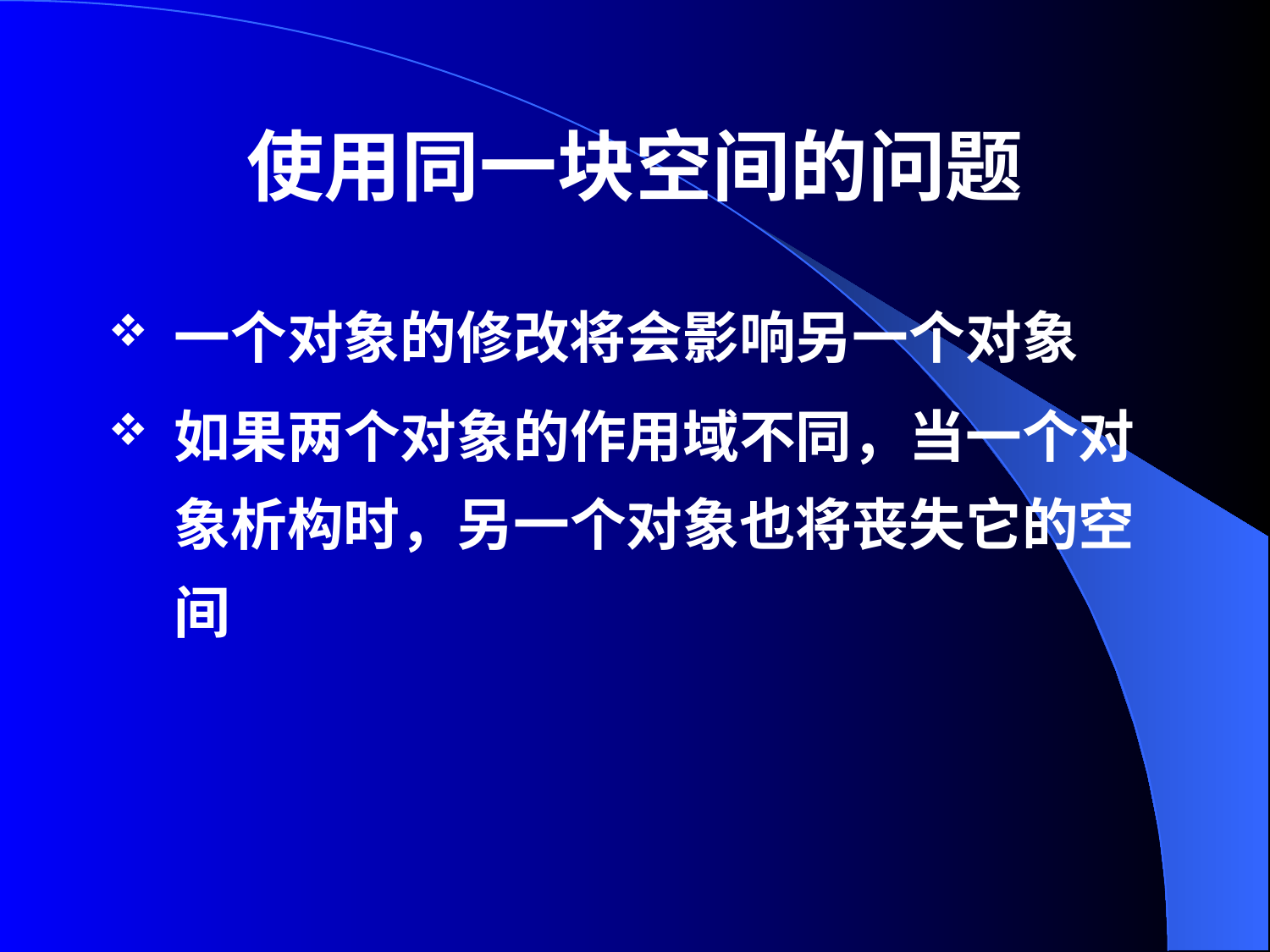

# 使用同一块空间的问题
一个对象的修改将会影响另一个对象
如果两个对象的作用域不同，当一个对象析构时，另一个对象也将丧失它的空间